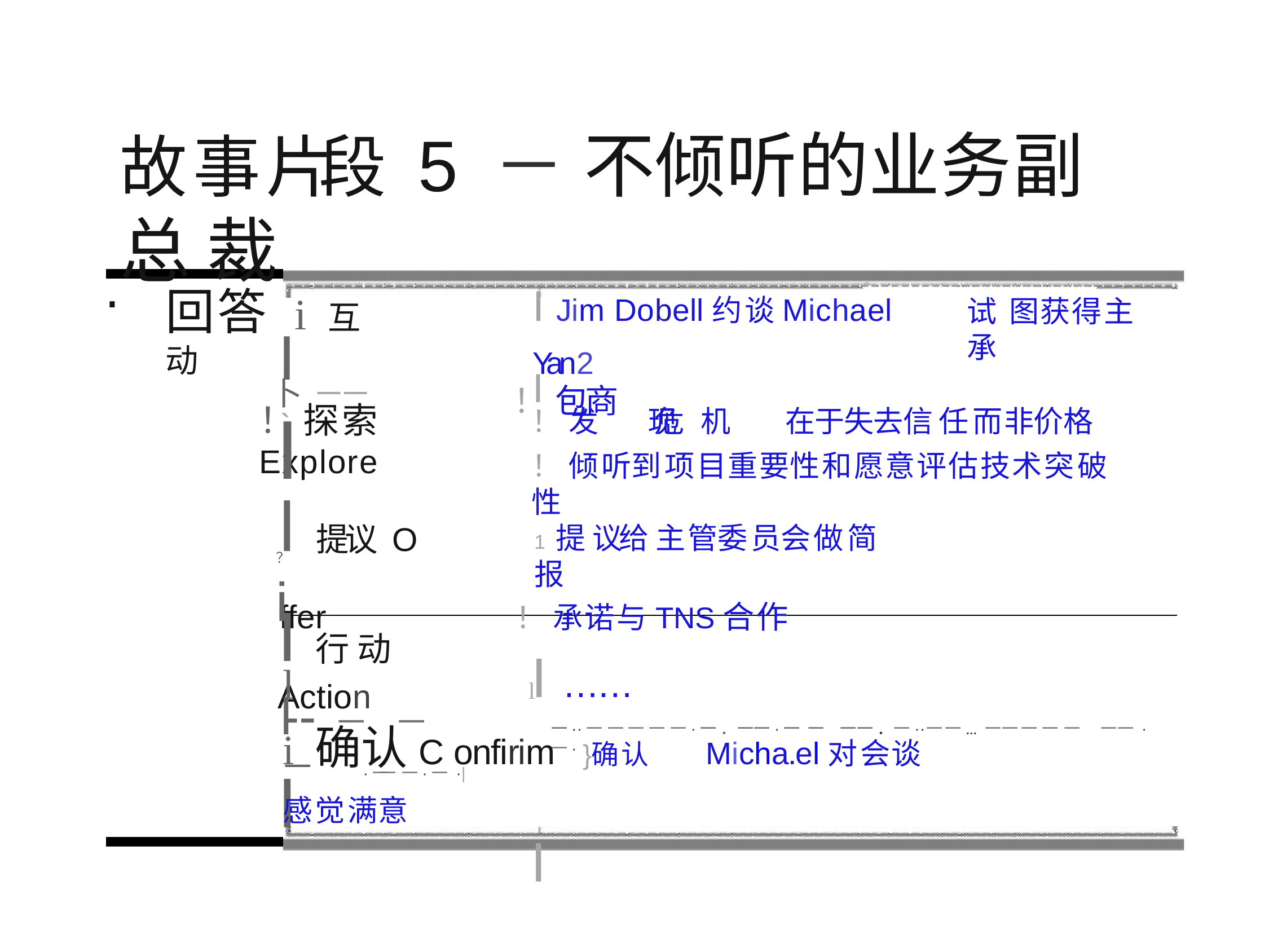

# 故事片段 5－不倾听的业务副总 裁

I Jim Dobell约谈Michael Yan2
！ 包商
回答i 互动
尸
试 图获得主承
I
I
！ 发	现危	机	在于失去信任而非价格
！ 倾听到项目重要性和愿意评估技术突破性
卜 －－｀
！ 探索 Explore
I
l提议	O ffer
1 提 议给 主管委员会做简报
！ 承诺与TNS合作
I ……
？i
I行动 Action

l
l
l--	－－－·一  一 一·一·|
一··一 一 一 一 一·一 ．一一·一 一	一 一  ．一·· 一 一... 一 一  一 一 一	一 一 ·一·
i 确认C onfirim	}     确	认	Micha.el对会谈感觉满意
I
I